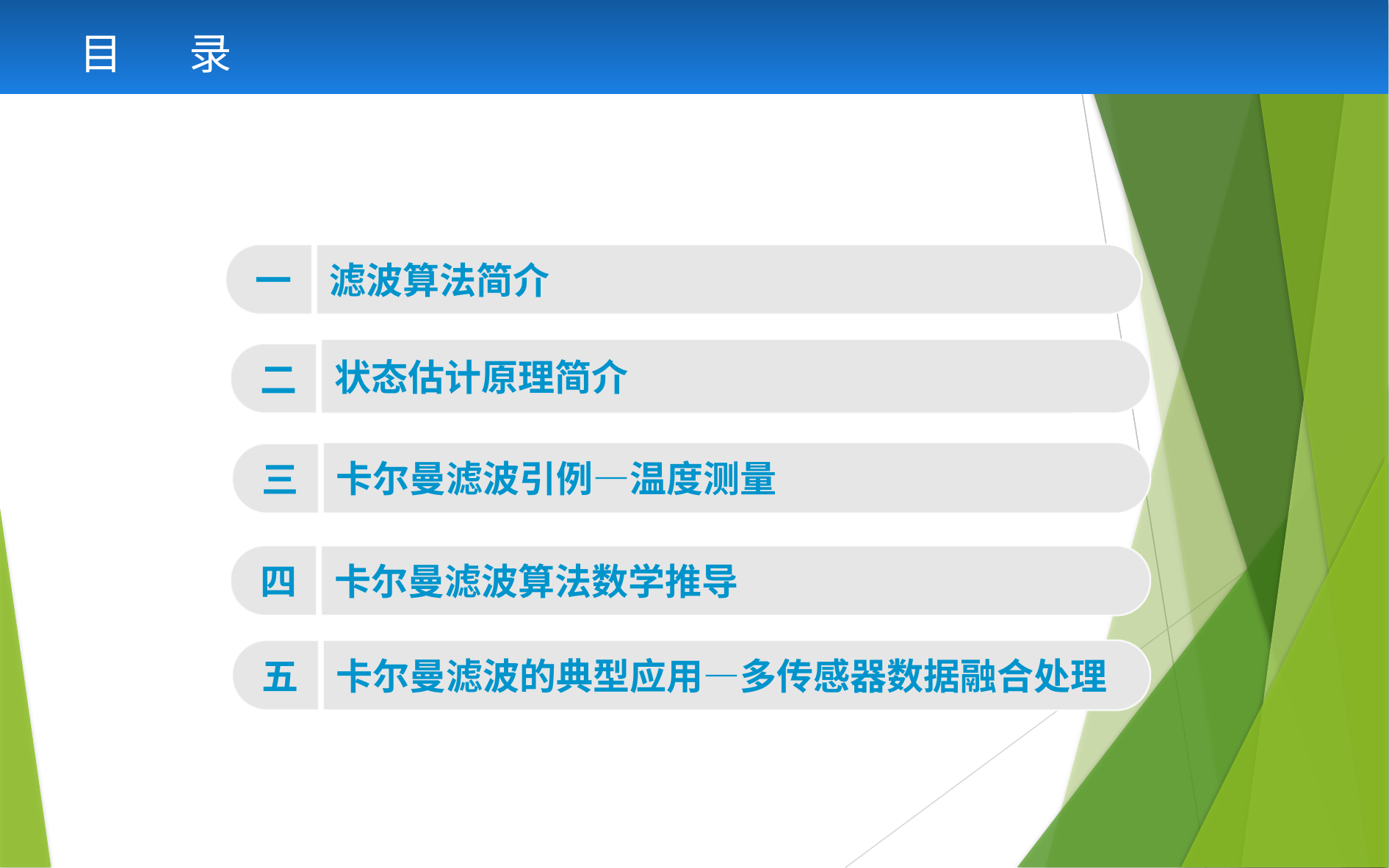

滤波算法简介
状态估计原理简介
目录 Contents
 目       录
卡尔曼滤波引例—温度测量
卡尔曼滤波算法数学推导
一
卡尔曼滤波的典型应用—多传感器数据融合处理
二
三
四
五